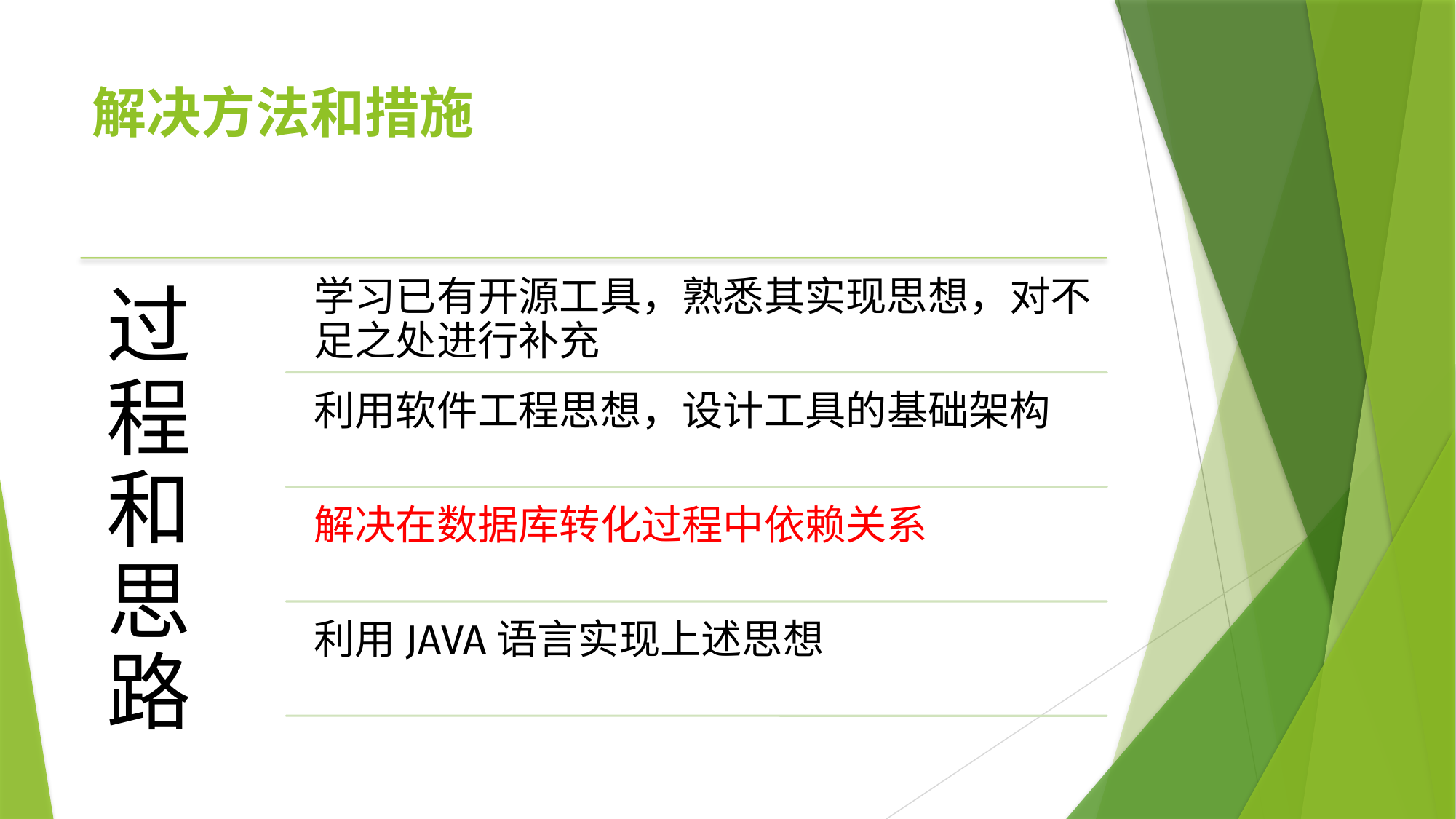

# 解决方法和措施
过程和思路
学习已有开源工具，熟悉其实现思想，对不足之处进行补充
利用软件工程思想，设计工具的基础架构
解决在数据库转化过程中依赖关系
利用JAVA语言实现上述思想